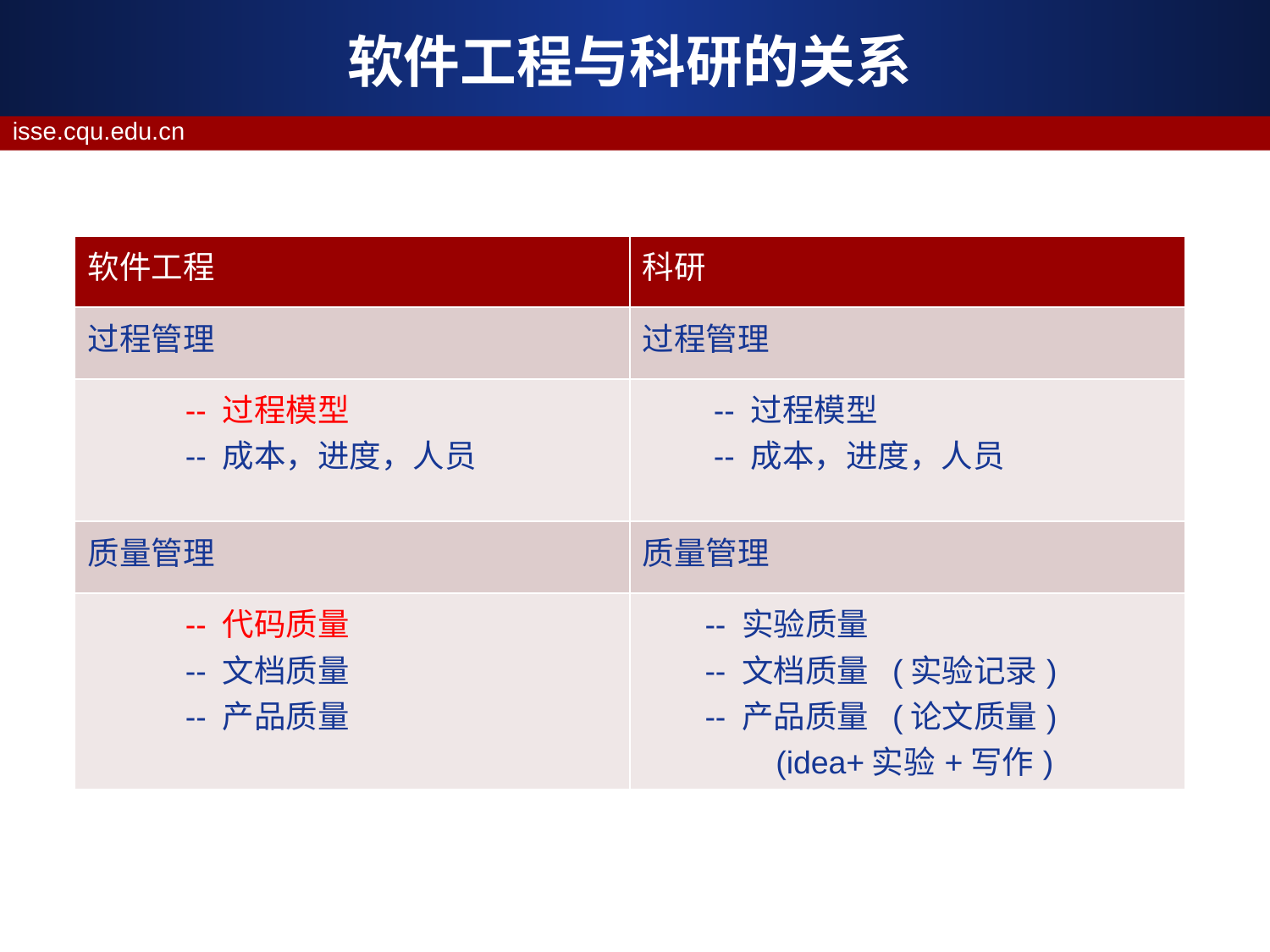

# 软件工程与科研的关系
| 软件工程 | 科研 |
| --- | --- |
| 过程管理 | 过程管理 |
| -- 过程模型 -- 成本，进度，人员 | -- 过程模型 -- 成本，进度，人员 |
| 质量管理 | 质量管理 |
| -- 代码质量 -- 文档质量 -- 产品质量 | -- 实验质量 -- 文档质量 (实验记录) -- 产品质量 (论文质量) (idea+实验+写作) |